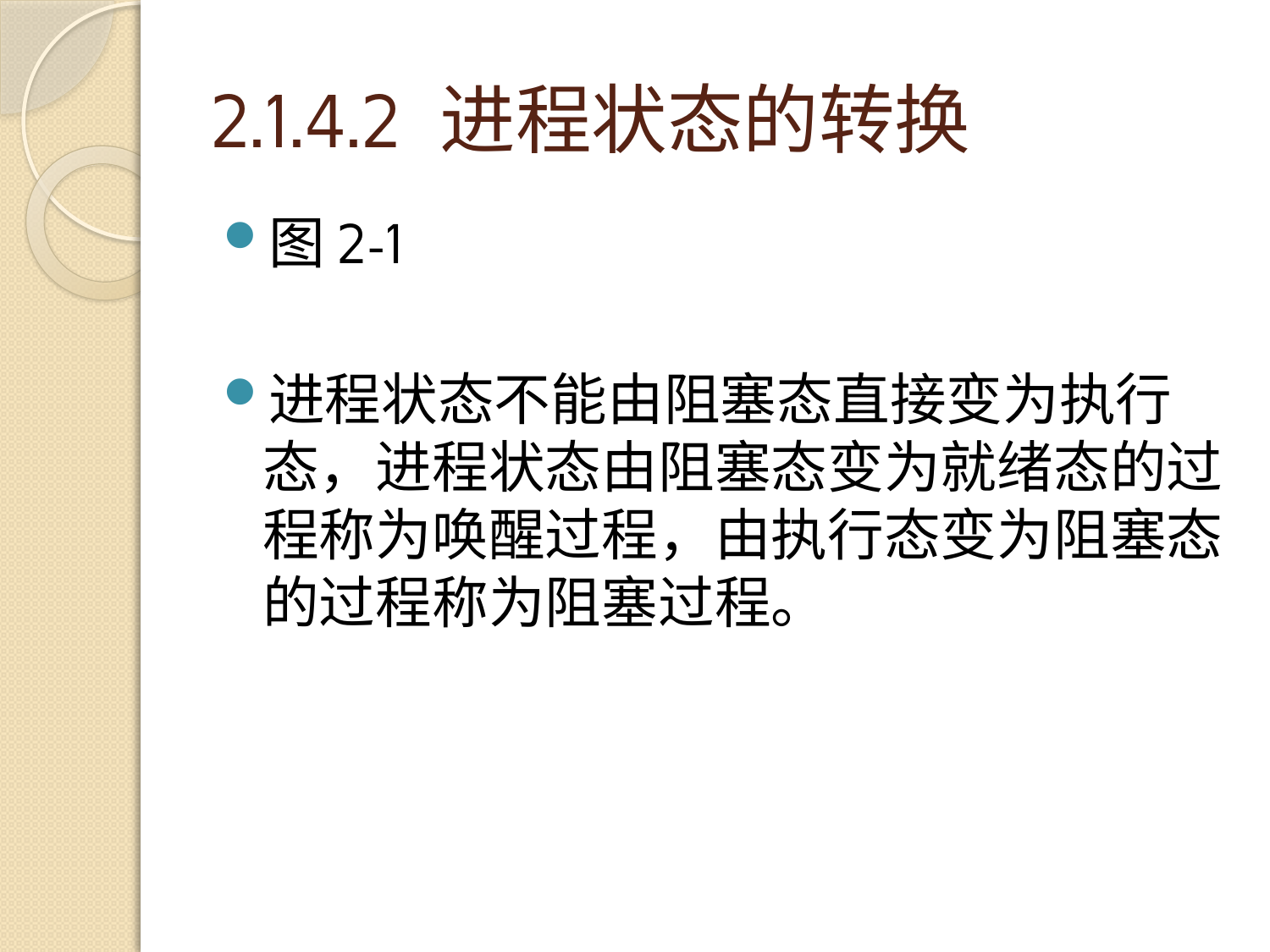

# 2.1.4.2 进程状态的转换
图2-1

进程状态不能由阻塞态直接变为执行态，进程状态由阻塞态变为就绪态的过程称为唤醒过程，由执行态变为阻塞态的过程称为阻塞过程。